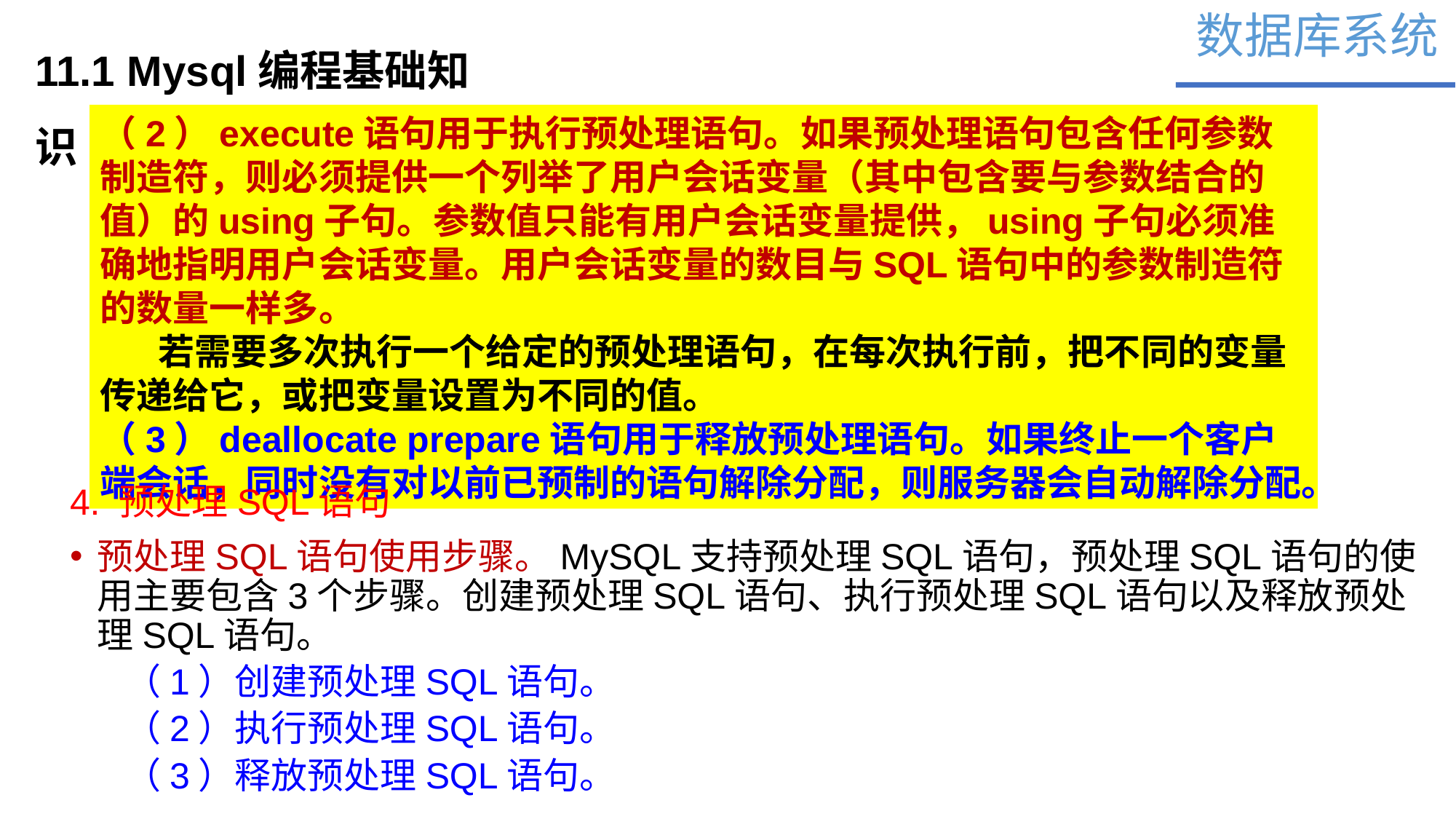

数据库系统
11.1 Mysql编程基础知识

（2）execute语句用于执行预处理语句。如果预处理语句包含任何参数制造符，则必须提供一个列举了用户会话变量（其中包含要与参数结合的值）的using子句。参数值只能有用户会话变量提供，using子句必须准确地指明用户会话变量。用户会话变量的数目与SQL语句中的参数制造符的数量一样多。
      若需要多次执行一个给定的预处理语句，在每次执行前，把不同的变量传递给它，或把变量设置为不同的值。
（3）deallocate prepare语句用于释放预处理语句。如果终止一个客户端会话，同时没有对以前已预制的语句解除分配，则服务器会自动解除分配。
4. 预处理SQL语句
预处理SQL语句使用步骤。MySQL支持预处理SQL语句，预处理SQL语句的使用主要包含3个步骤。创建预处理SQL语句、执行预处理SQL语句以及释放预处理SQL语句。
（1）创建预处理SQL语句。
（2）执行预处理SQL语句。
（3）释放预处理SQL语句。